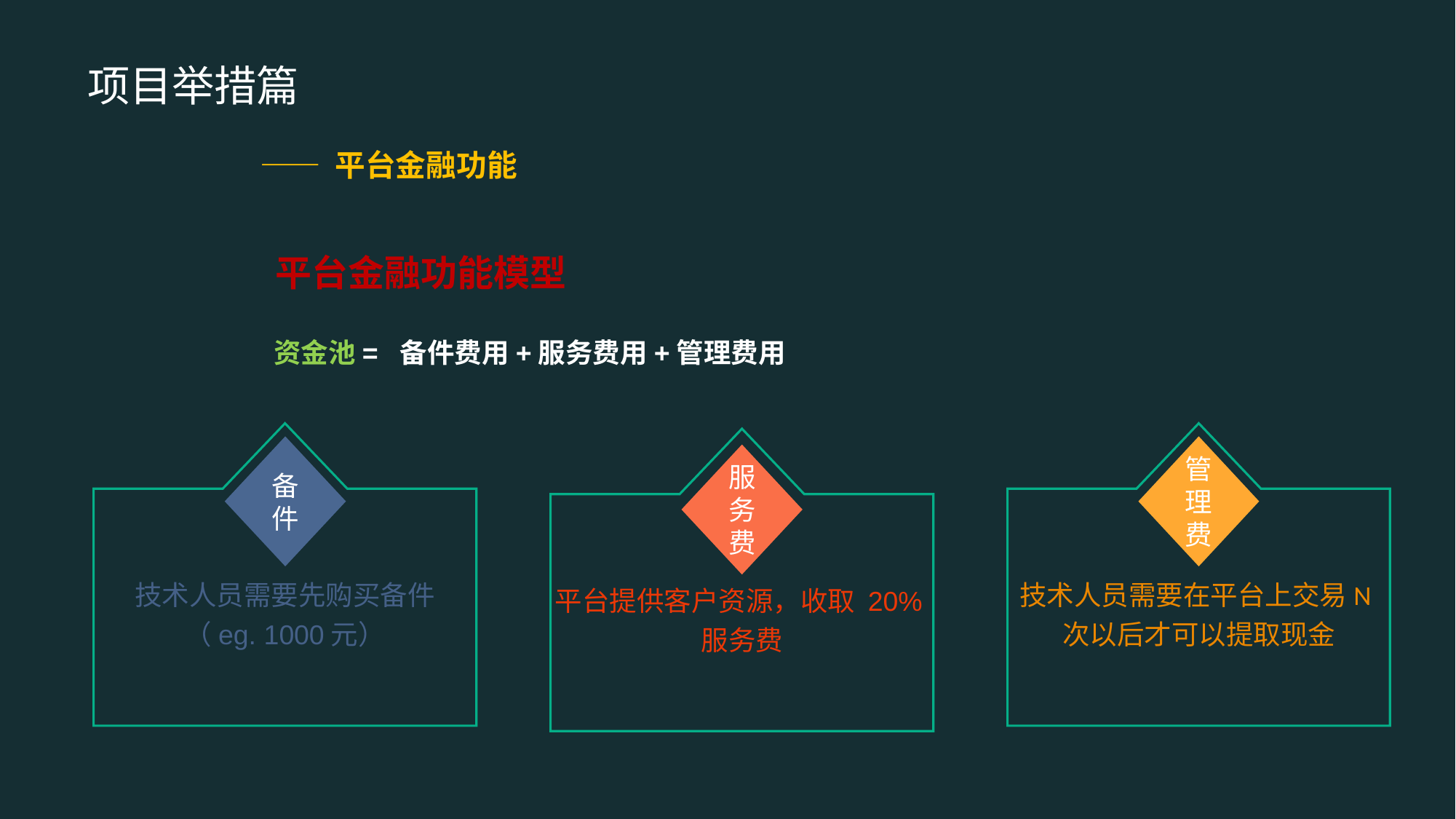

项目举措篇

                         —— 平台金融功能
平台金融功能模型
资金池=  备件费用+服务费用+管理费用
技术人员需要先购买备件
（eg. 1000元）
技术人员需要在平台上交易N次以后才可以提取现金
平台提供客户资源，收取 20%服务费
备件
管理费
服务费